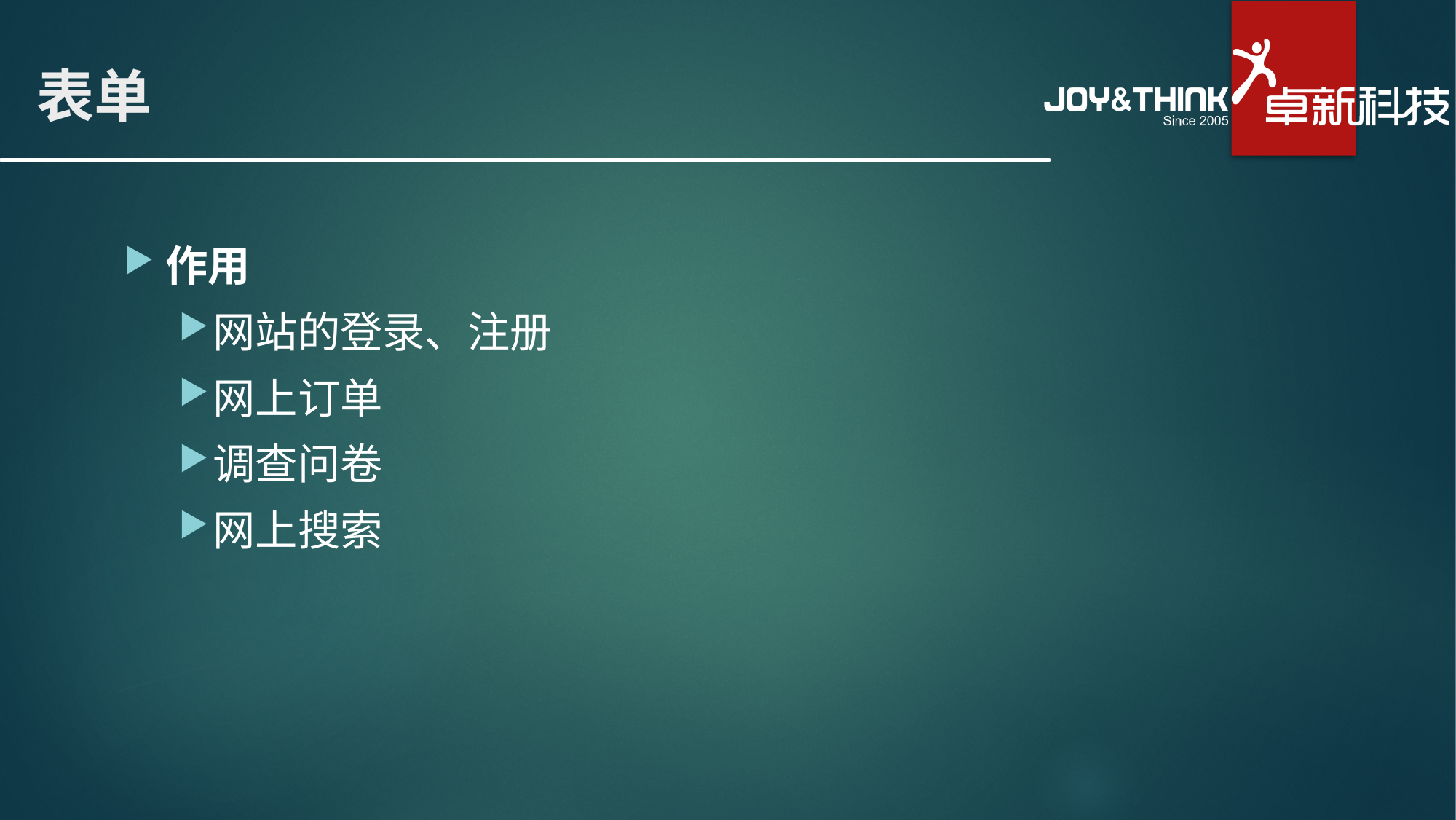

# 表单
作用
网站的登录、注册
网上订单
调查问卷
网上搜索